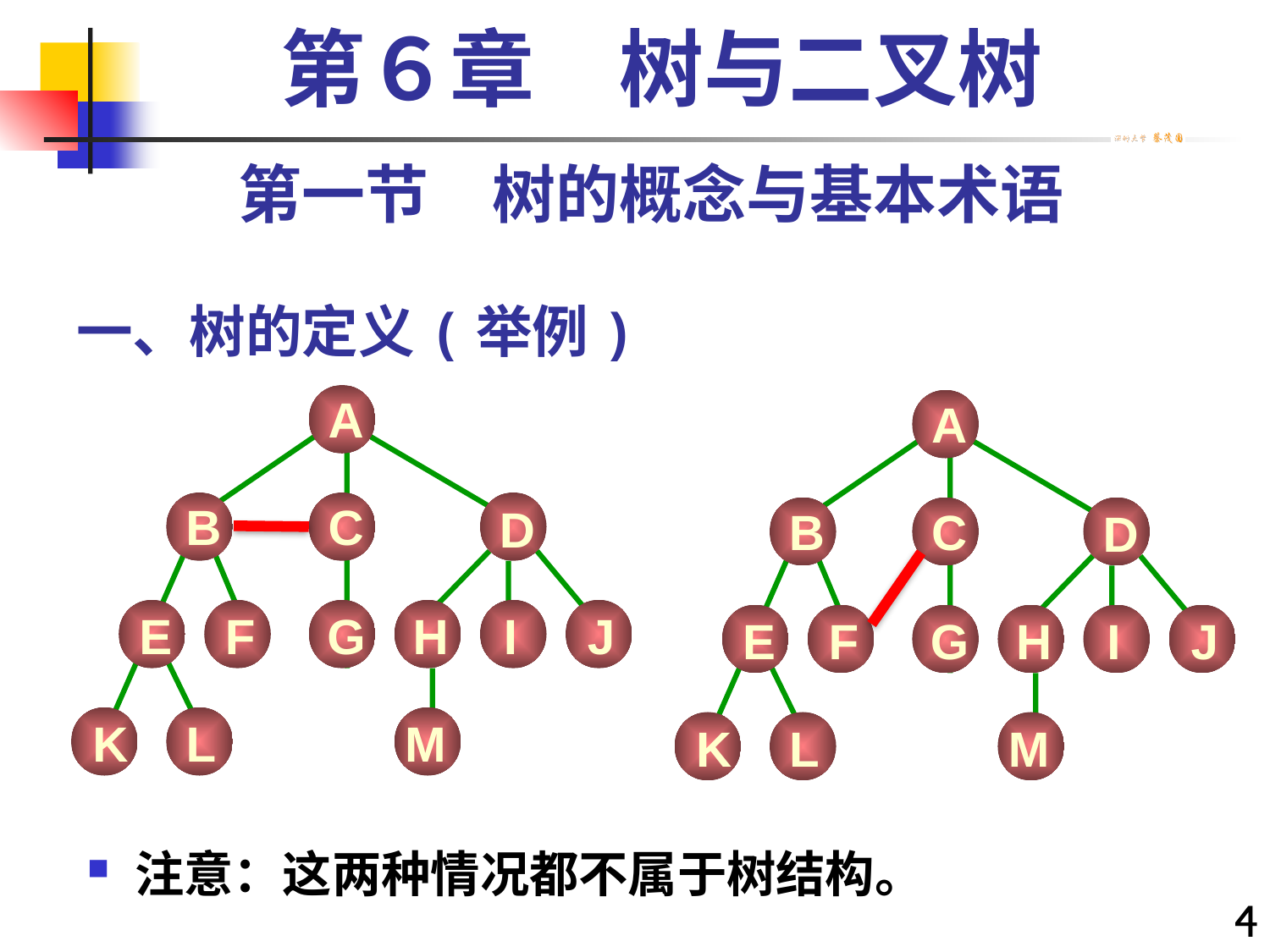

第６章　树与二叉树
第一节　树的概念与基本术语
# 一、树的定义(举例)
A

B
C
D

E
F
G
H
I
J

K
L
M

A

B
C
D

E
F
G
H
I
J

K
L
M

注意：这两种情况都不属于树结构。
4